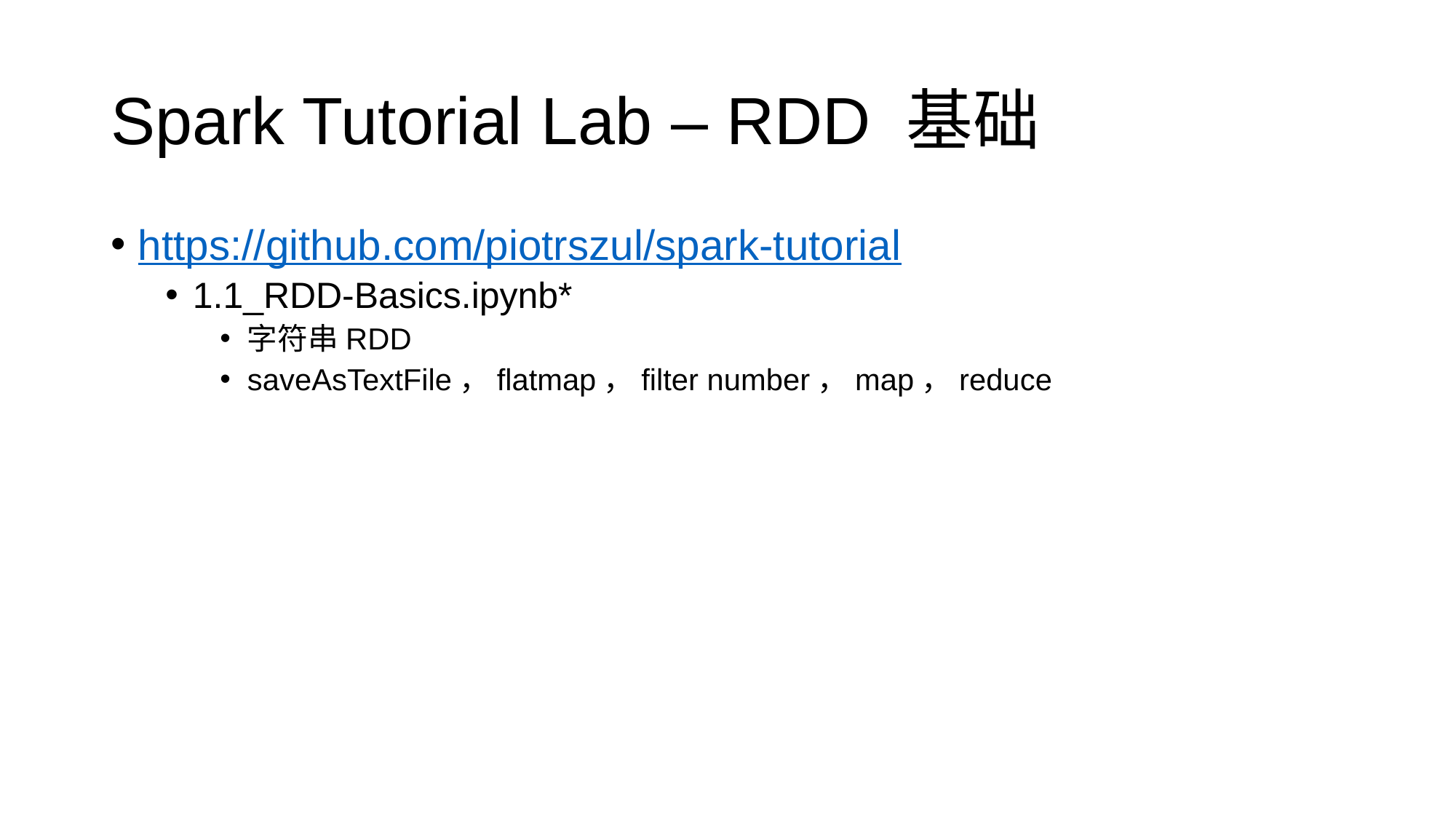

# Spark Tutorial Lab – RDD 基础
https://github.com/piotrszul/spark-tutorial
1.1_RDD-Basics.ipynb*
字符串RDD
saveAsTextFile，flatmap，filter number，map，reduce